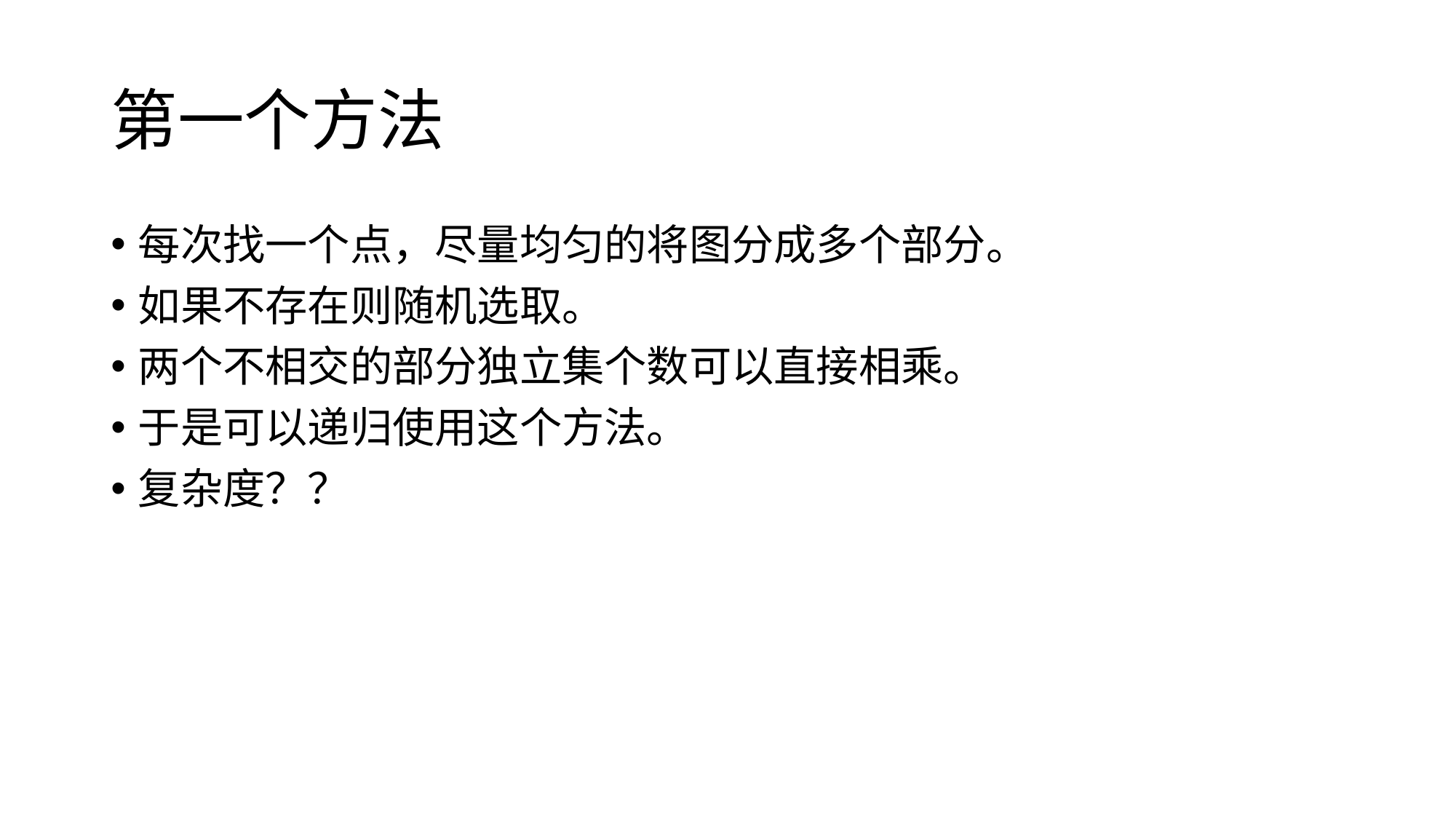

# 第一个方法
每次找一个点，尽量均匀的将图分成多个部分。
如果不存在则随机选取。
两个不相交的部分独立集个数可以直接相乘。
于是可以递归使用这个方法。
复杂度？？